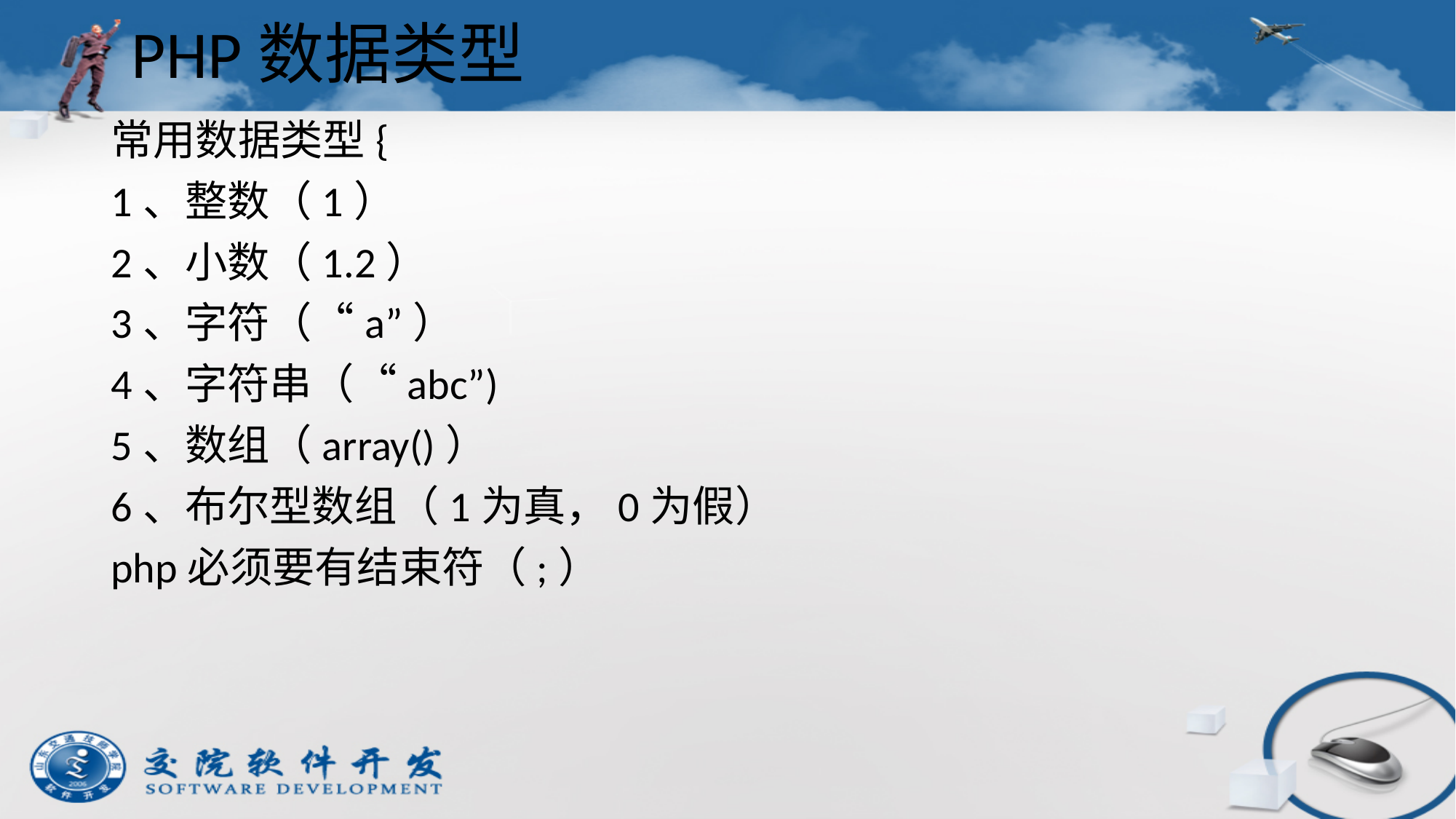

# PHP数据类型
常用数据类型{
1、整数（1）
2、小数（1.2）
3、字符（“a”）
4、字符串（“abc”)
5、数组（array()）
6、布尔型数组（1为真，0为假）
php必须要有结束符（;）